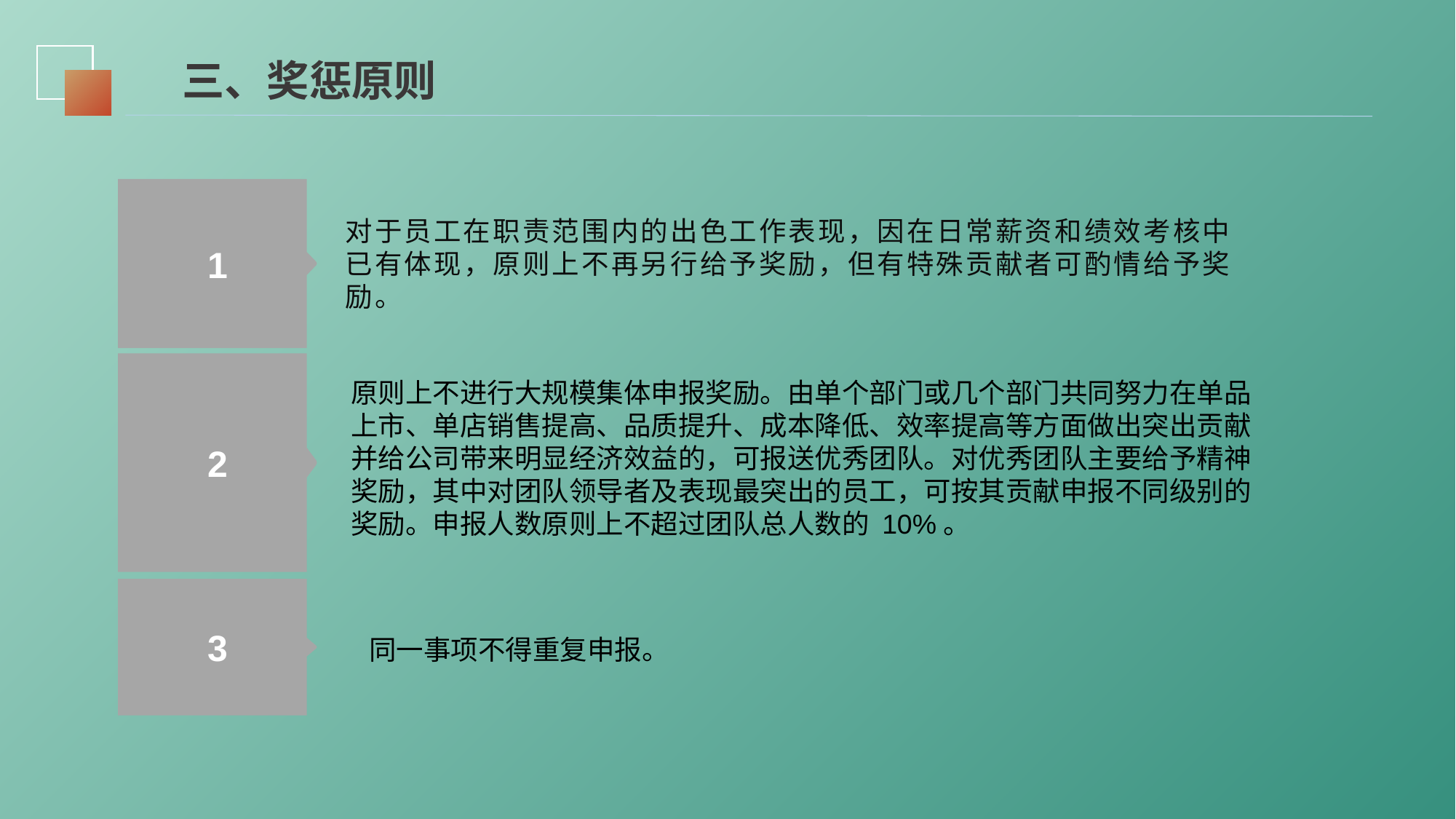

三、奖惩原则
1
对于员工在职责范围内的出色工作表现，因在日常薪资和绩效考核中已有体现，原则上不再另行给予奖励，但有特殊贡献者可酌情给予奖励。
2
原则上不进行大规模集体申报奖励。由单个部门或几个部门共同努力在单品上市、单店销售提高、品质提升、成本降低、效率提高等方面做出突出贡献并给公司带来明显经济效益的，可报送优秀团队。对优秀团队主要给予精神奖励，其中对团队领导者及表现最突出的员工，可按其贡献申报不同级别的奖励。申报人数原则上不超过团队总人数的 10%。
3
 同一事项不得重复申报。